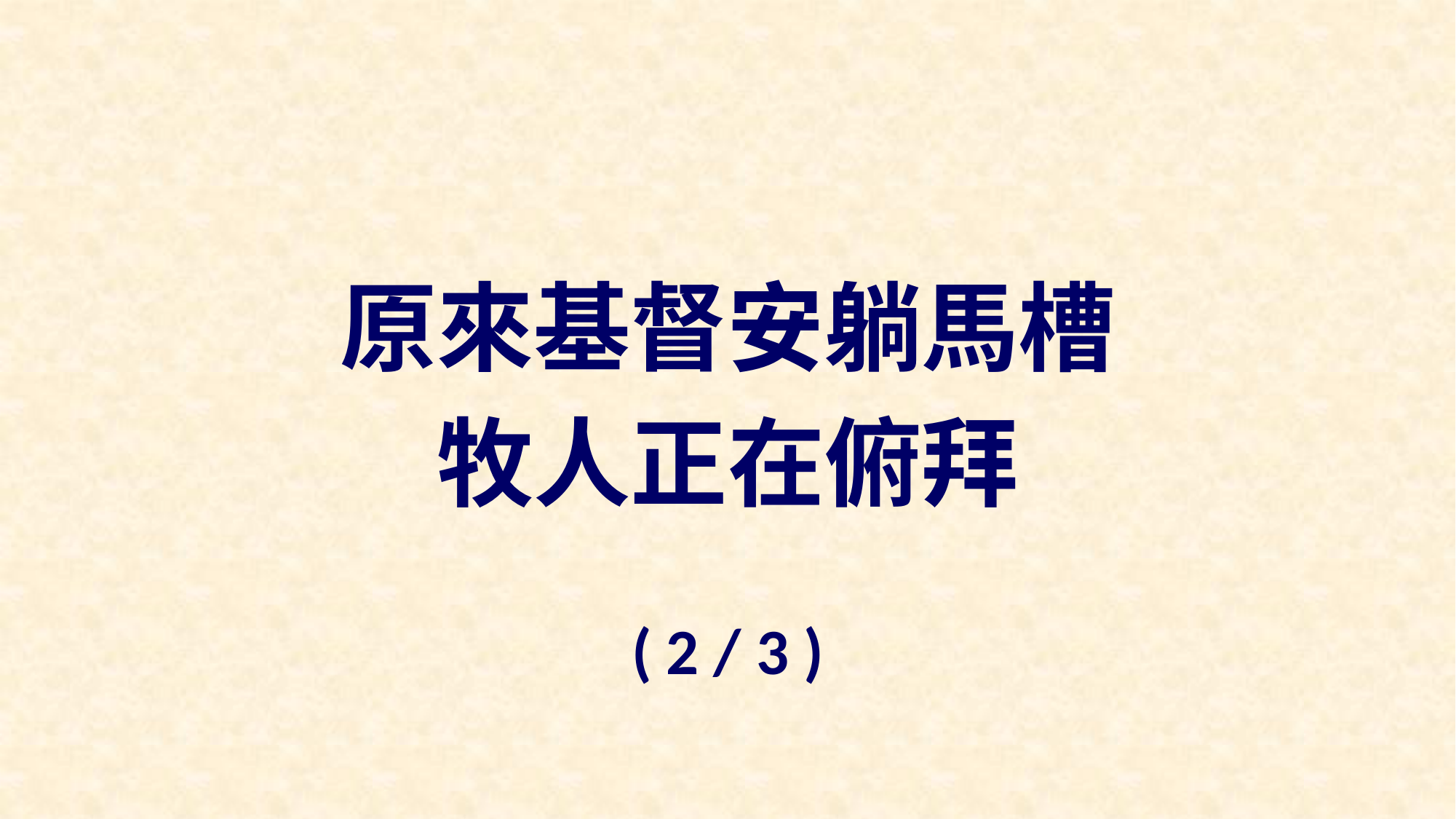

原來基督安躺馬槽
牧人正在俯拜
( 2 / 3 )